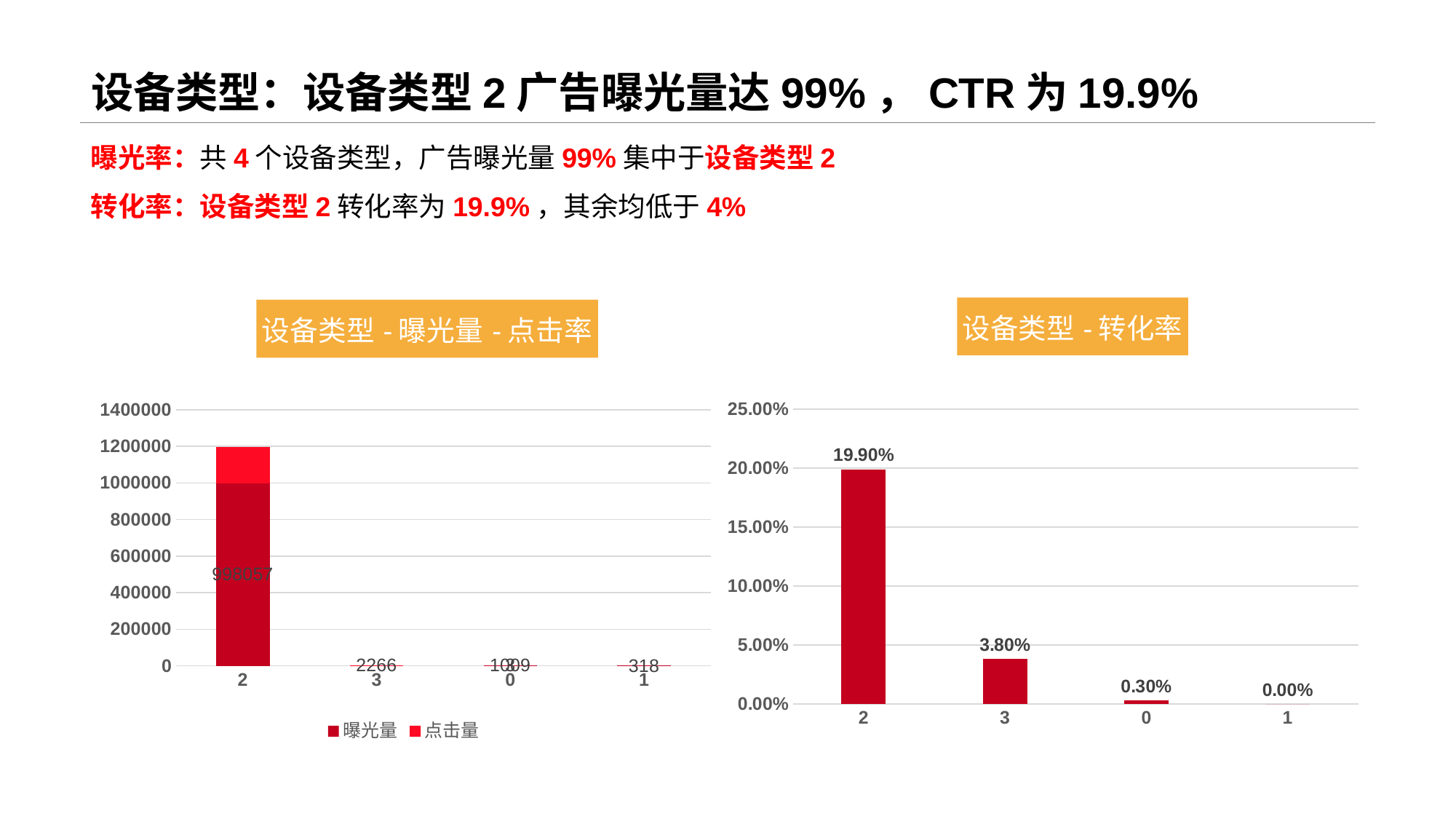

# 设备类型：设备类型2广告曝光量达99%，CTR为19.9%
曝光率：共4个设备类型，广告曝光量99%集中于设备类型2
转化率：设备类型2转化率为19.9%，其余均低于4%

### Chart: 设备类型-转化率

| Category | 转化率 |
|---|---|
| 2 | 0.199 |
| 3 | 0.038 |
| 0 | 0.003 |
| 1 | 0.0 |

### Chart: 设备类型-曝光量-点击率

| Category | 曝光量 | 点击量 |
|---|---|---|
| 2 | 998057.0 | 198697.0 |
| 3 | 2266.0 | 87.0 |
| 0 | 1009.0 | 3.0 |
| 1 | 318.0 | 0.0 |